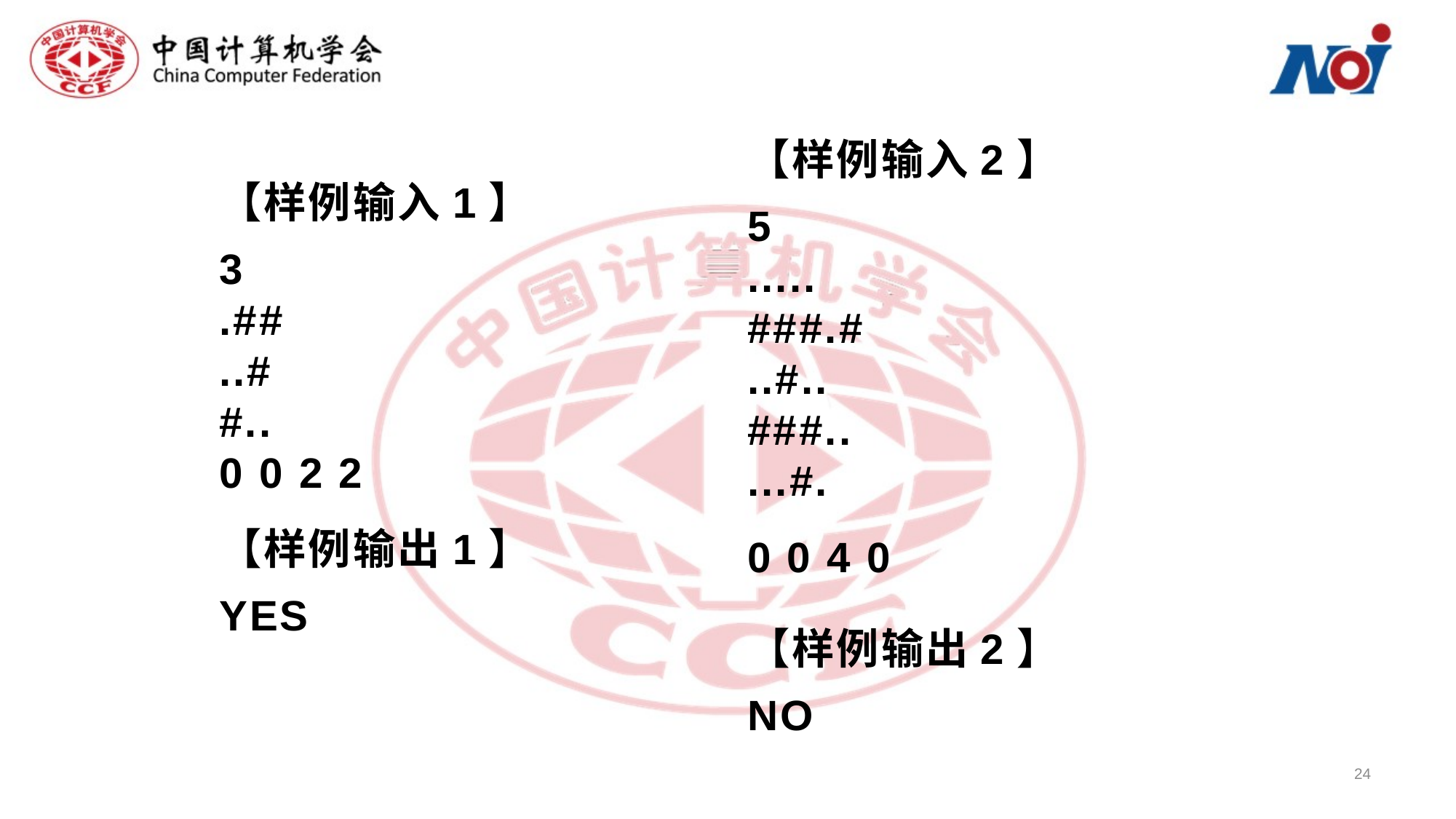

【样例输入2】
5
.....
###.#
..#..
###..
...#.
0 0 4 0
【样例输出2】
NO
【样例输入1】
3
.##
..#
#..
0 0 2 2
【样例输出1】
YES

24